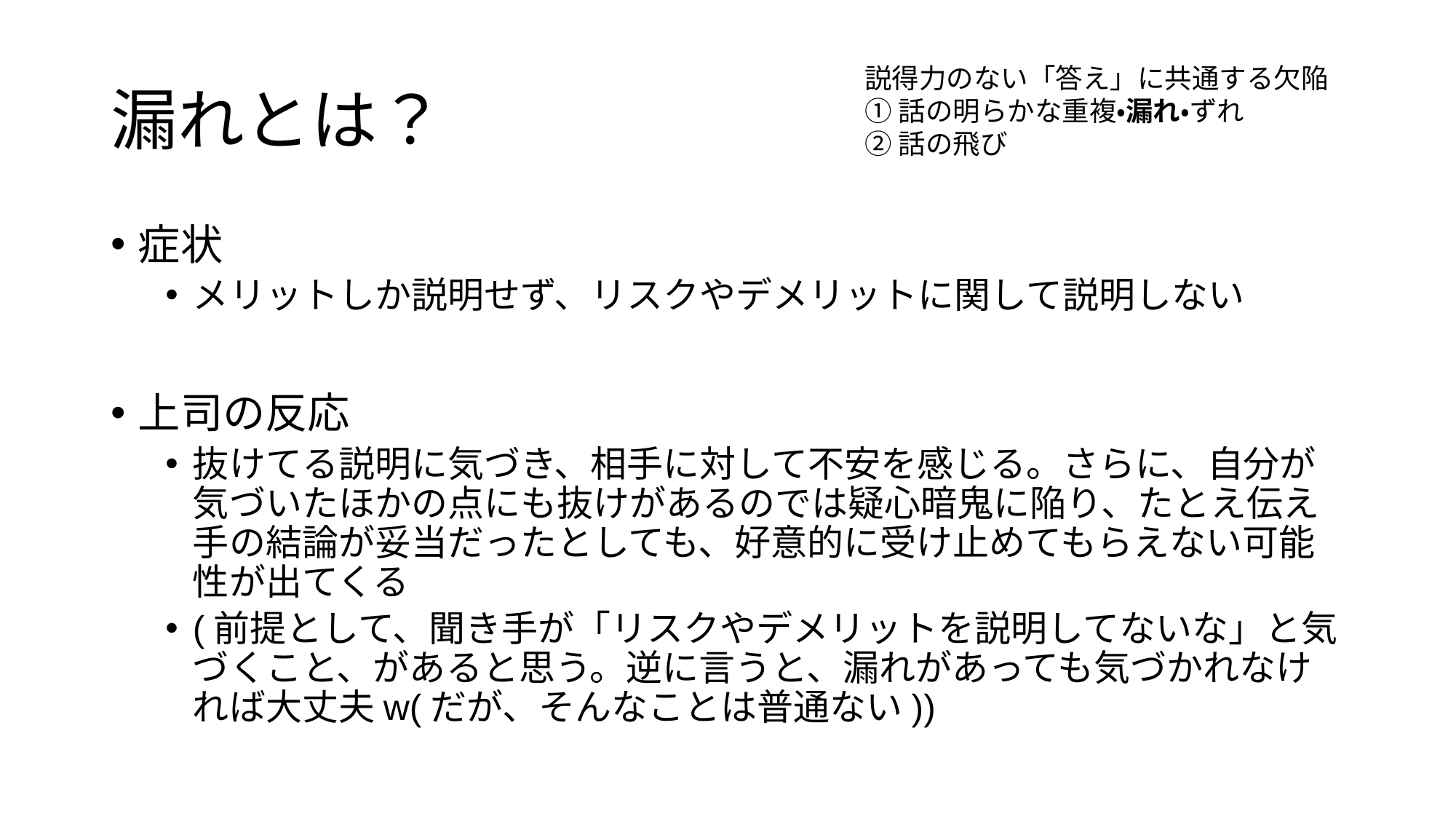

# 漏れとは？
説得力のない「答え」に共通する欠陥
①話の明らかな重複・漏れ・ずれ
②話の飛び
症状
メリットしか説明せず、リスクやデメリットに関して説明しない

上司の反応
抜けてる説明に気づき、相手に対して不安を感じる。さらに、自分が気づいたほかの点にも抜けがあるのでは疑心暗鬼に陥り、たとえ伝え手の結論が妥当だったとしても、好意的に受け止めてもらえない可能性が出てくる
(前提として、聞き手が「リスクやデメリットを説明してないな」と気づくこと、があると思う。逆に言うと、漏れがあっても気づかれなければ大丈夫w(だが、そんなことは普通ない))